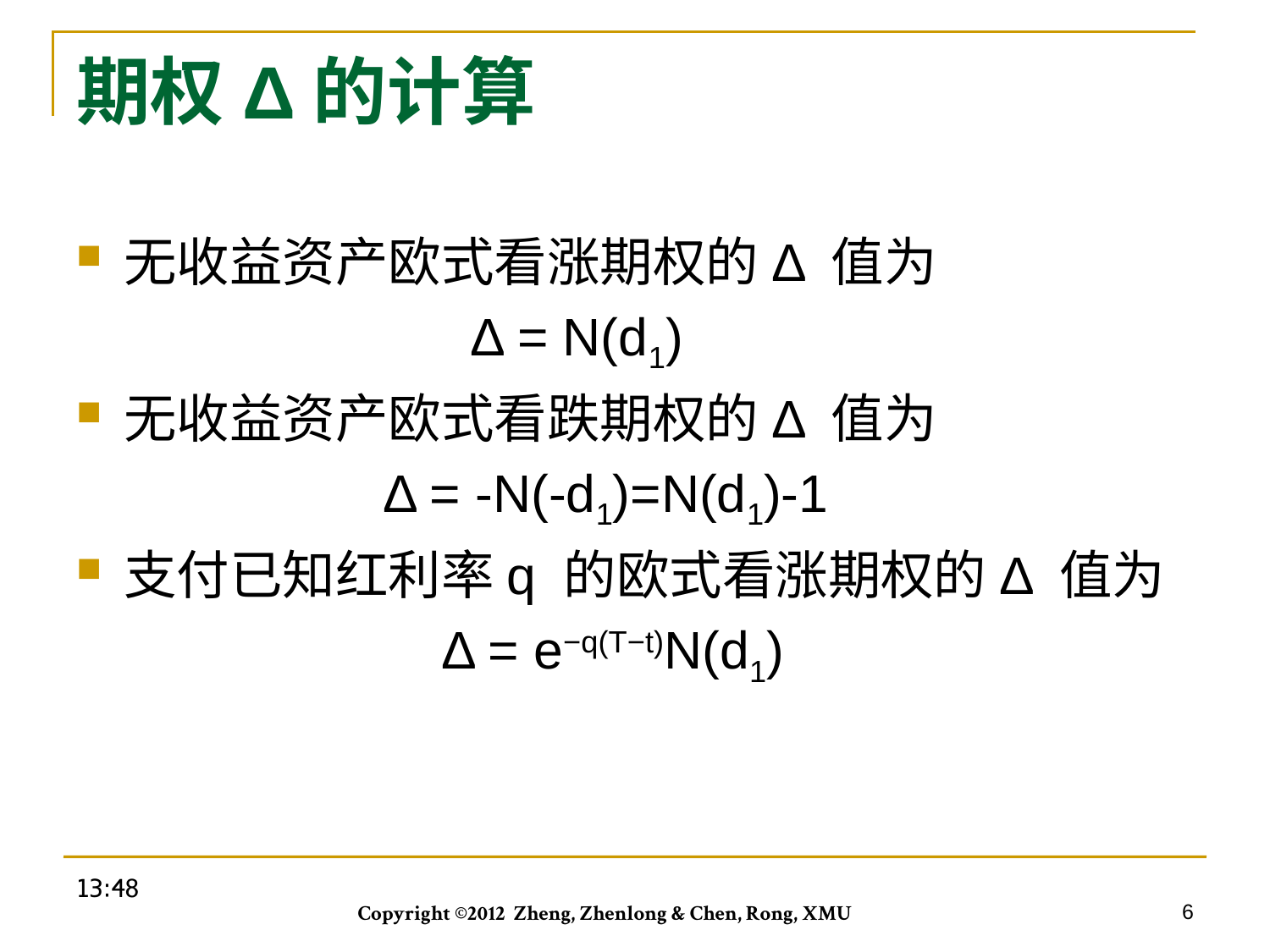

# 期权Δ的计算
无收益资产欧式看涨期权的Δ 值为
                           Δ = N(d1)
无收益资产欧式看跌期权的Δ 值为
                     Δ = -N(-d1)=N(d1)-1
支付已知红利率q 的欧式看涨期权的Δ 值为
                         Δ = e−q(T−t)N(d1)
13:48
6
Copyright ©2012  Zheng, Zhenlong & Chen, Rong, XMU